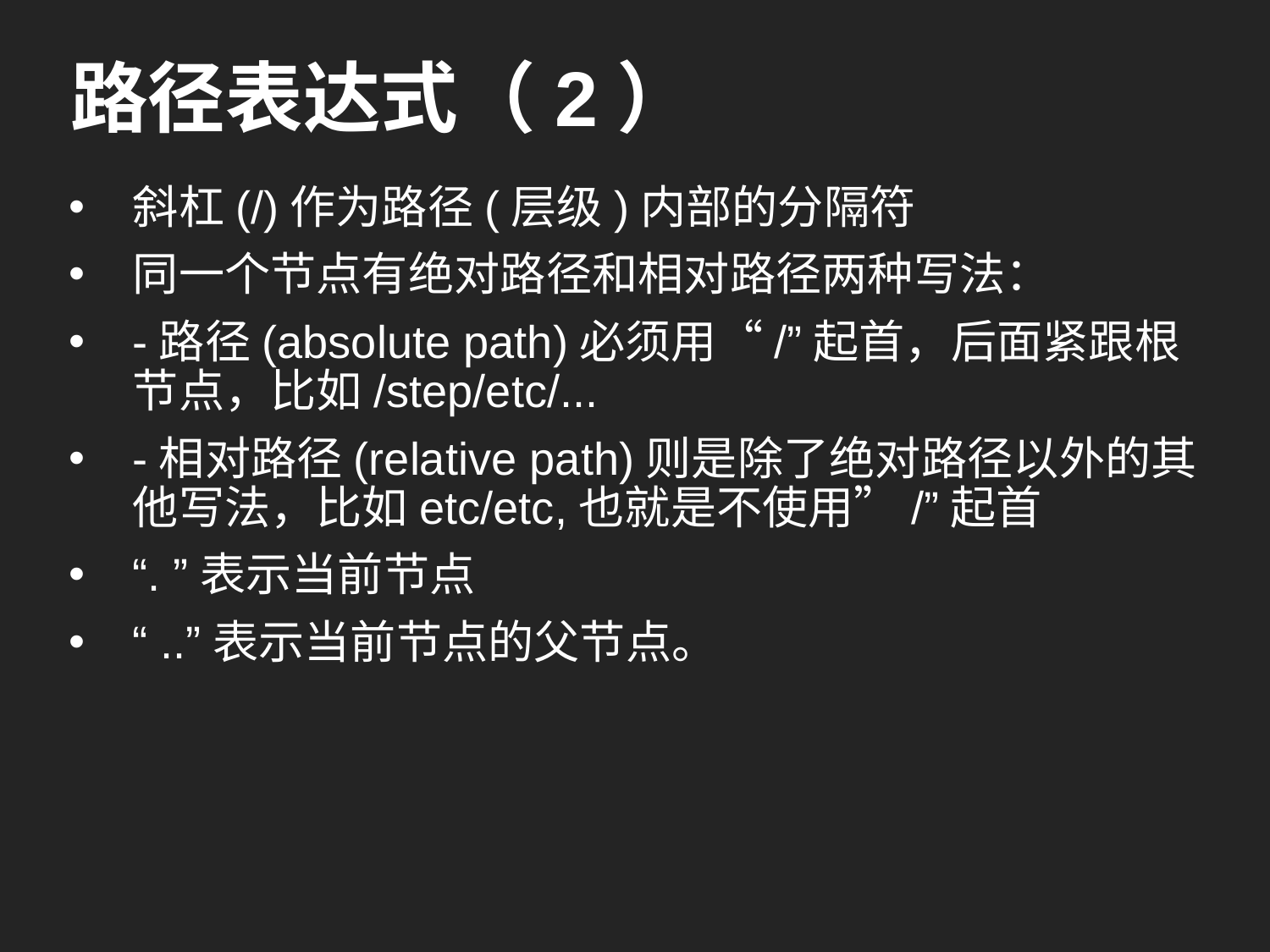

# 路径表达式（2）
斜杠(/)作为路径(层级)内部的分隔符
同一个节点有绝对路径和相对路径两种写法：
-路径(absolute path)必须用“/”起首，后面紧跟根节点，比如/step/etc/...
-相对路径(relative path)则是除了绝对路径以外的其他写法，比如etc/etc,也就是不使用”/”起首
“. ”表示当前节点
“ ..”表示当前节点的父节点。